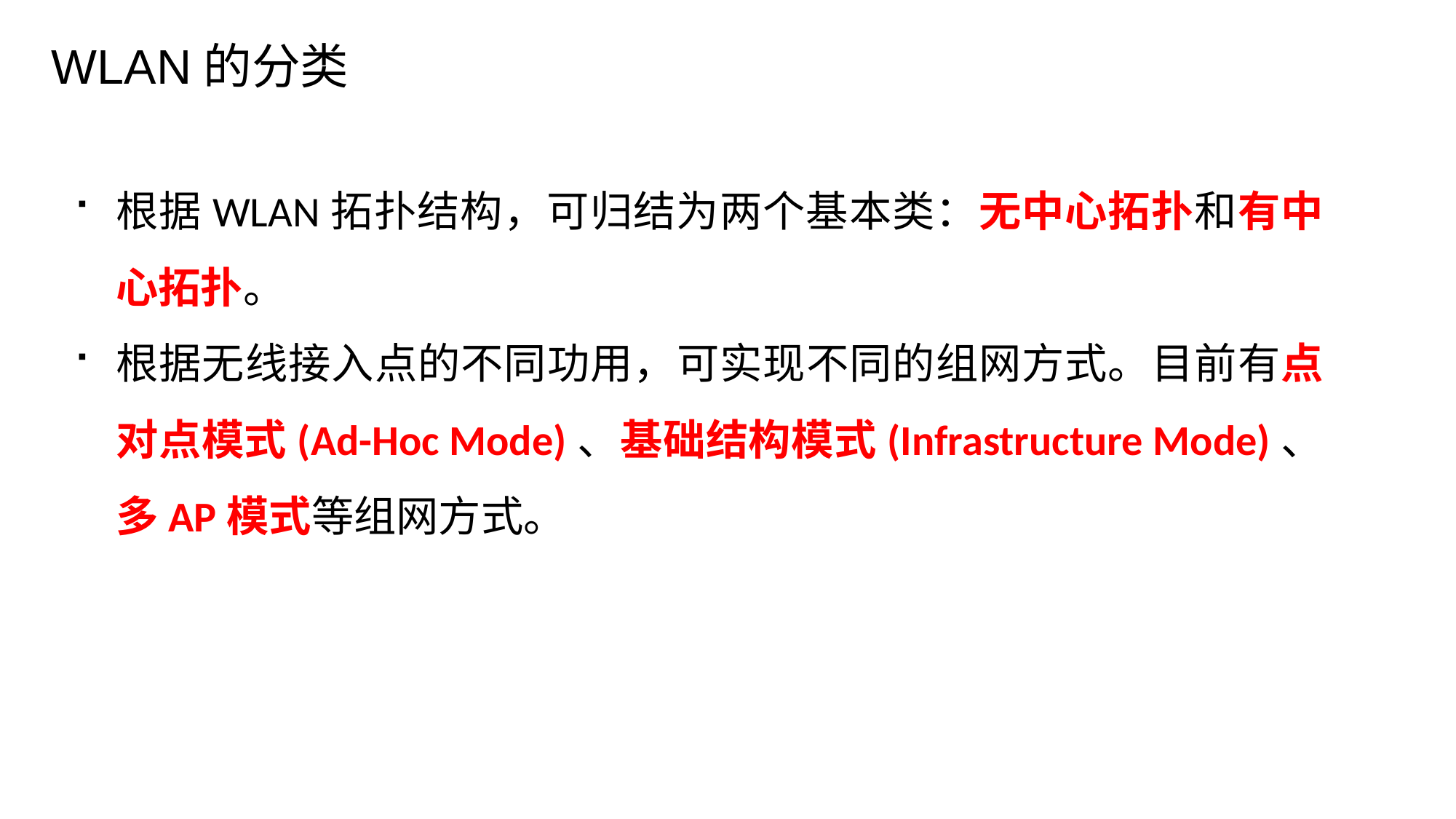

WLAN的分类
根据WLAN拓扑结构，可归结为两个基本类：无中心拓扑和有中心拓扑。
根据无线接入点的不同功用，可实现不同的组网方式。目前有点对点模式(Ad-Hoc Mode)、基础结构模式(Infrastructure Mode)、多AP模式等组网方式。